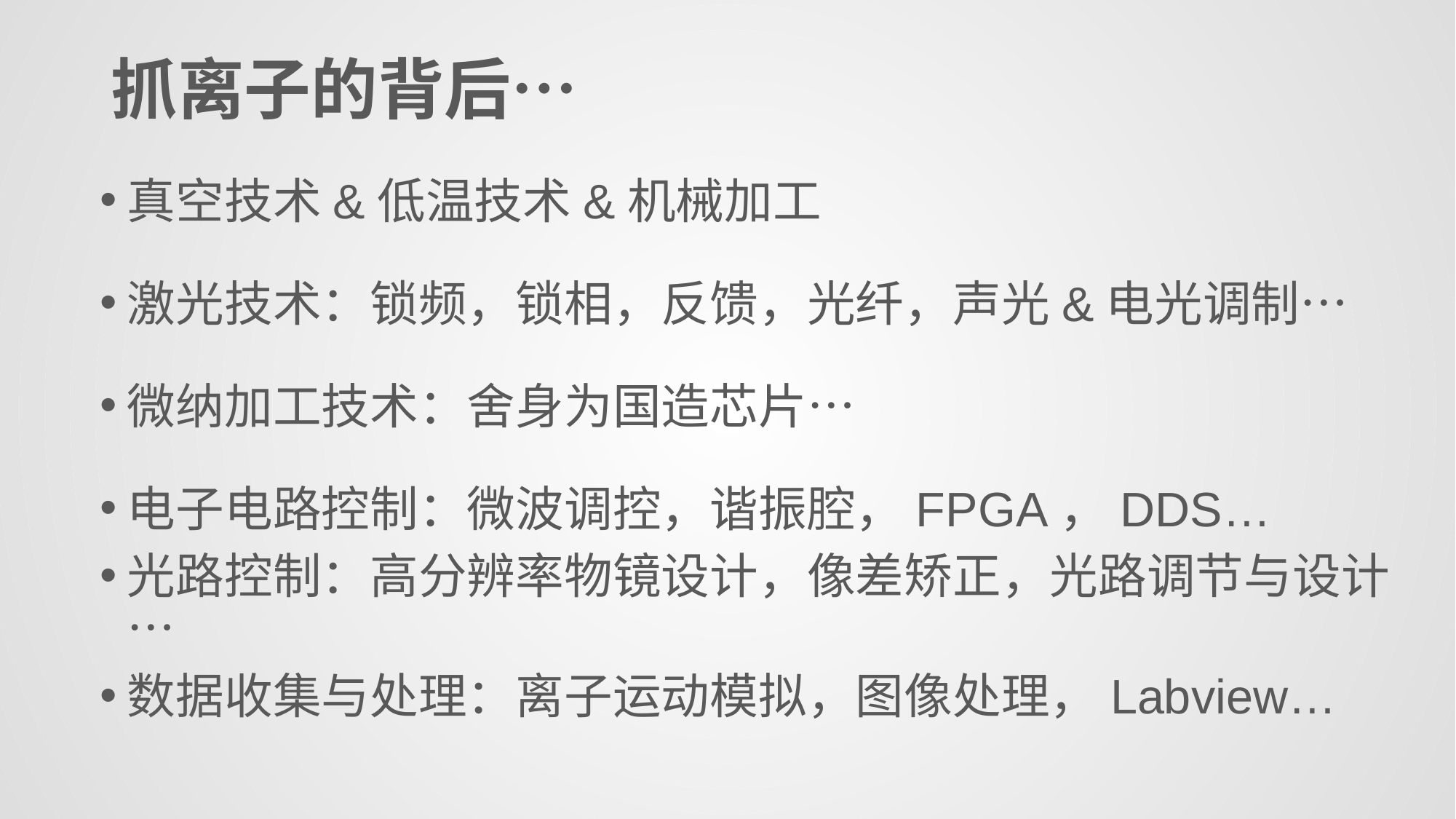

# 抓离子的背后…
真空技术&低温技术&机械加工
激光技术：锁频，锁相，反馈，光纤，声光&电光调制…
微纳加工技术：舍身为国造芯片…
电子电路控制：微波调控，谐振腔，FPGA，DDS…
光路控制：高分辨率物镜设计，像差矫正，光路调节与设计…
数据收集与处理：离子运动模拟，图像处理，Labview…